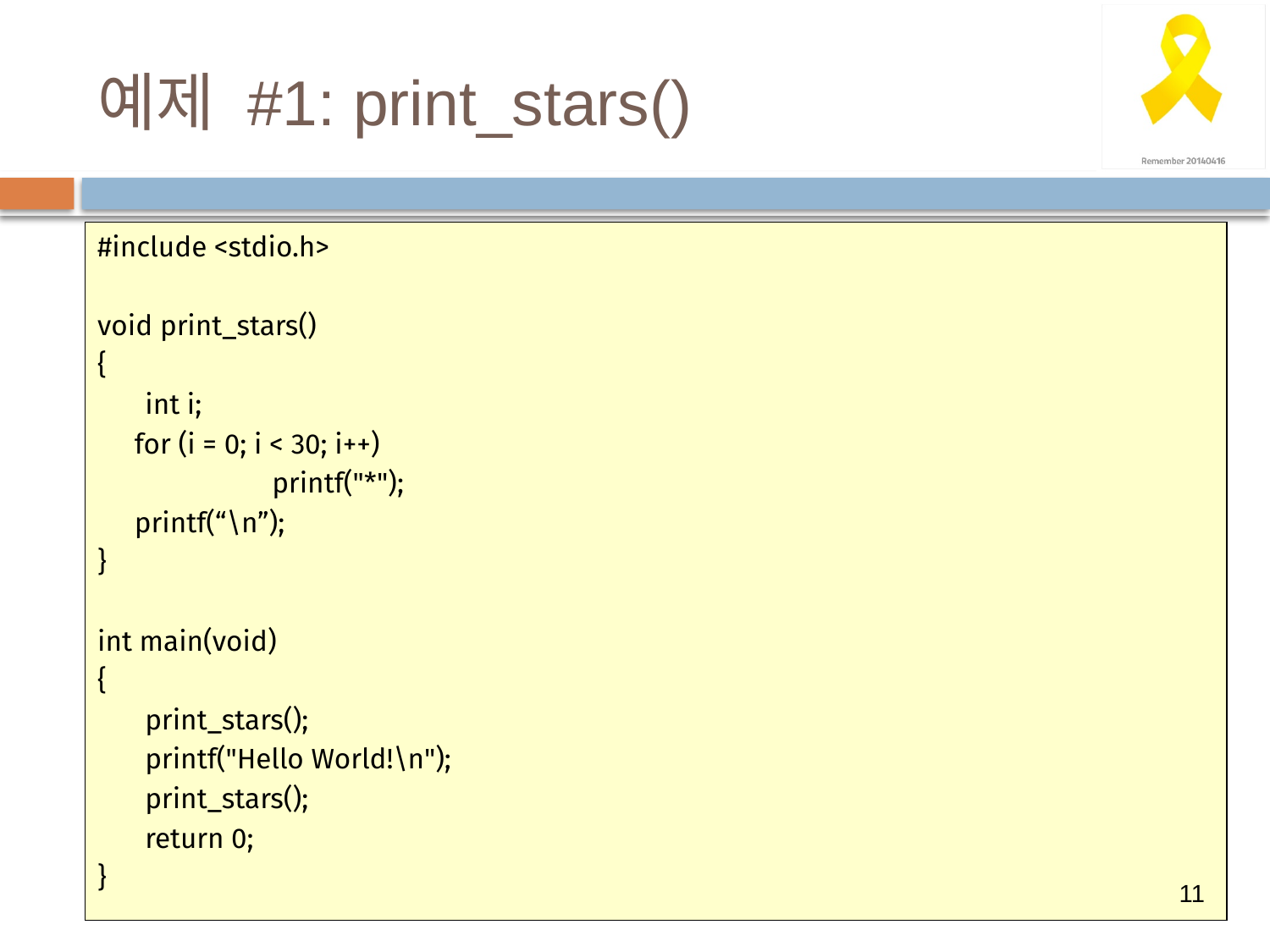

# 예제 #1: print_stars()
#include <stdio.h>

void print_stars()
{
	int i;
     for (i = 0; i < 30; i++)
		printf("*");
     printf(“\n”);
}

int main(void)
{
	print_stars();
	printf("Hello World!\n");
	print_stars();
	return 0;
}
11